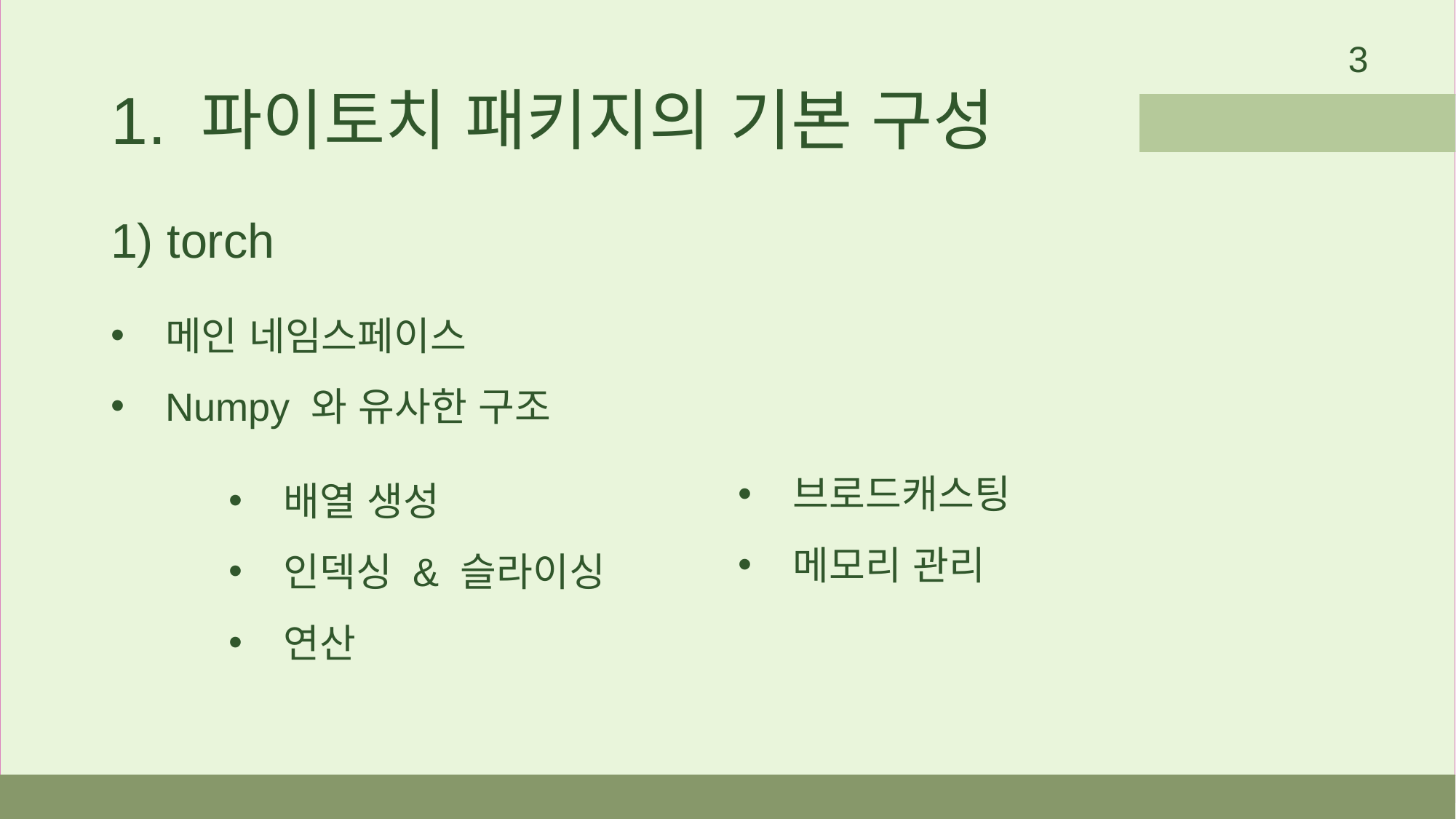

3
1. 파이토치 패키지의 기본 구성
1) torch
메인 네임스페이스
Numpy 와 유사한 구조
배열 생성
인덱싱 & 슬라이싱
연산
브로드캐스팅
메모리 관리